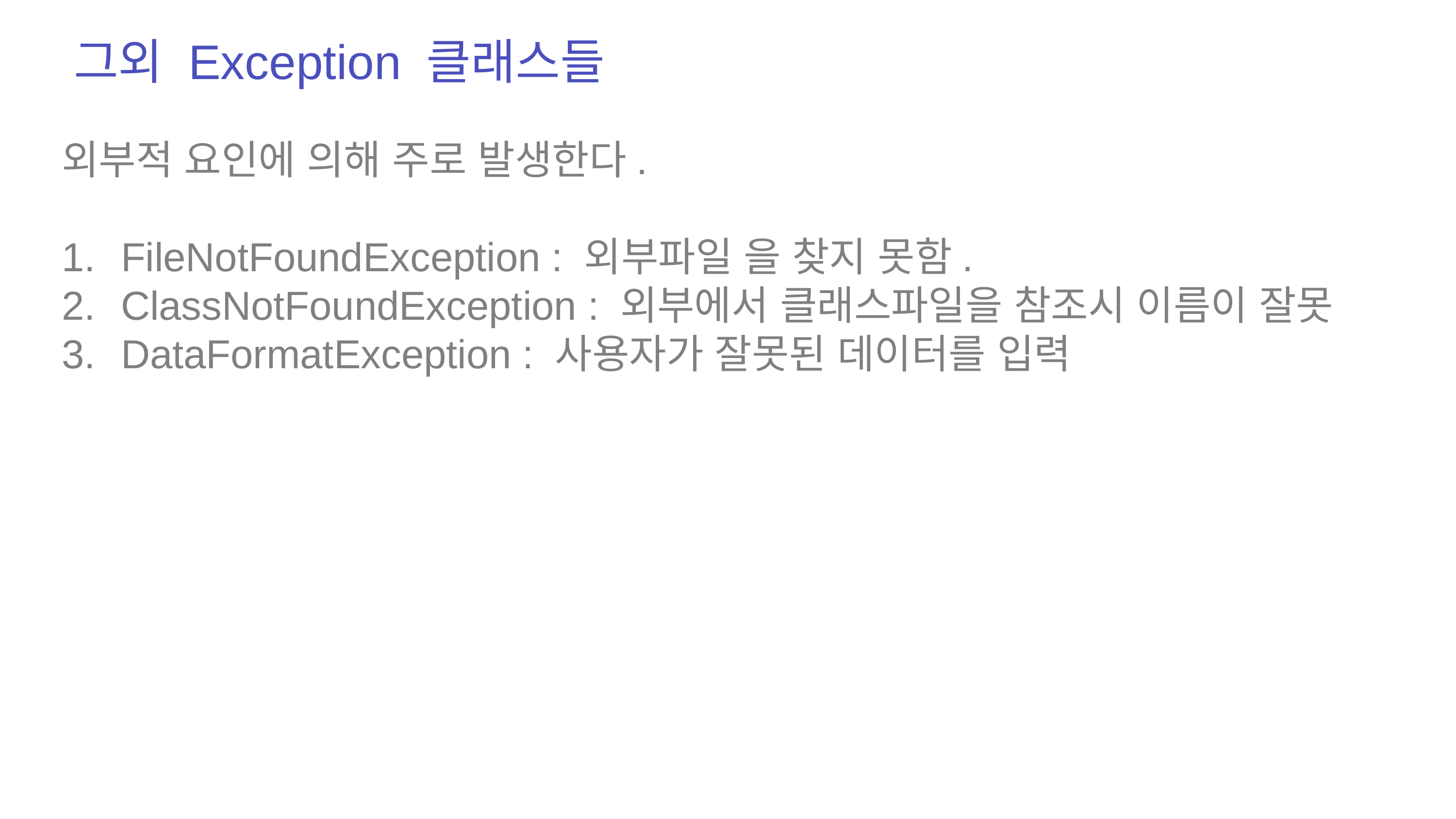

그외 Exception 클래스들
외부적 요인에 의해 주로 발생한다.

FileNotFoundException : 외부파일 을 찾지 못함.
ClassNotFoundException : 외부에서 클래스파일을 참조시 이름이 잘못
DataFormatException : 사용자가 잘못된 데이터를 입력